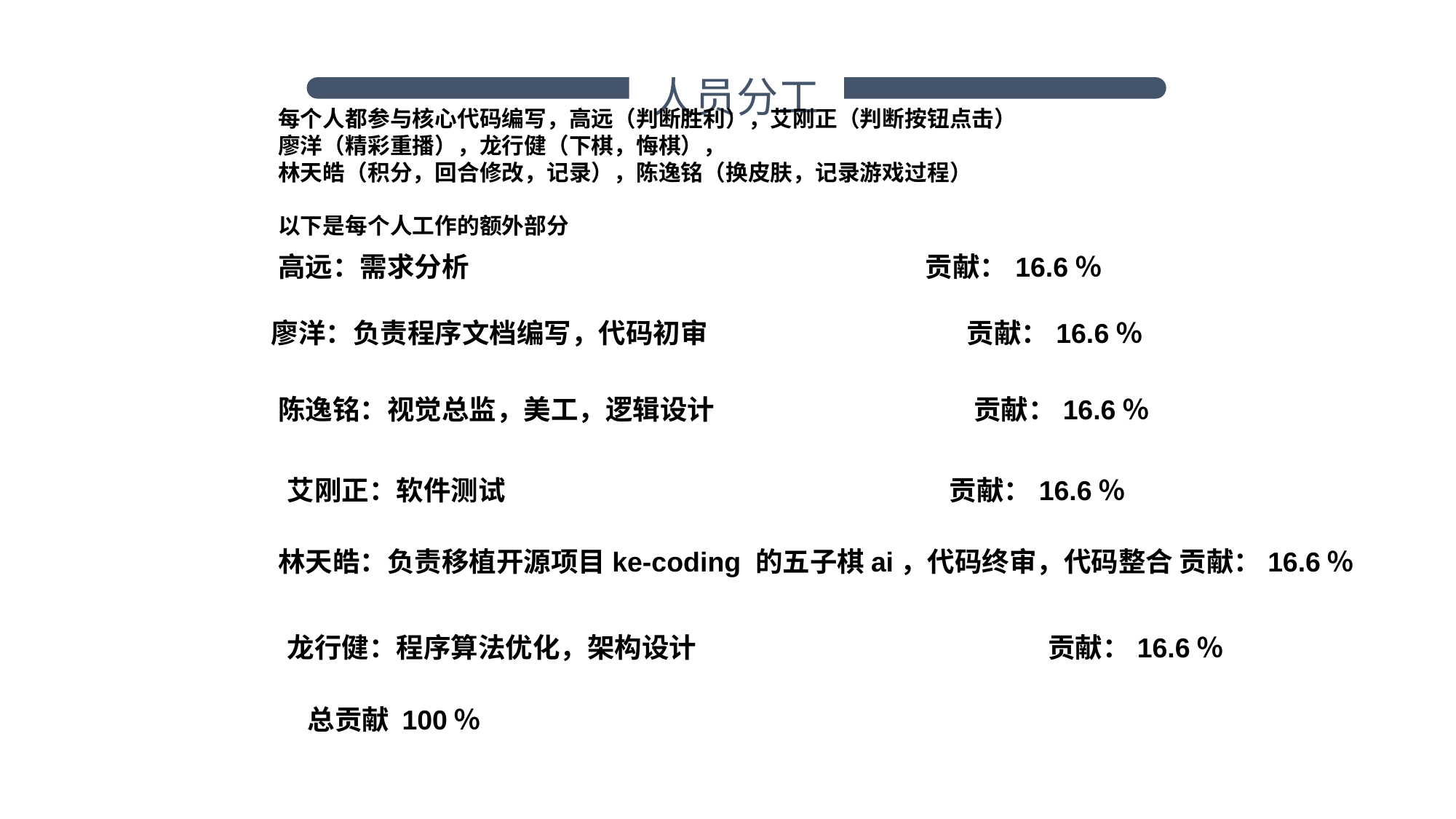

人员分工

廖洋：负责程序文档编写，代码初审                                          贡献：16.6％

每个人都参与核心代码编写，高远（判断胜利），艾刚正（判断按钮点击）
廖洋（精彩重播），龙行健（下棋，悔棋），
林天皓（积分，回合修改，记录），陈逸铭（换皮肤，记录游戏过程）

以下是每个人工作的额外部分
高远：需求分析                                                                          贡献：16.6％
陈逸铭：视觉总监，美工，逻辑设计                                          贡献：16.6％

艾刚正：软件测试                                                                        贡献：16.6％
林天皓：负责移植开源项目ke-coding 的五子棋ai，代码终审，代码整合 贡献：16.6％
龙行健：程序算法优化，架构设计                                                         贡献：16.6％
总贡献 100％